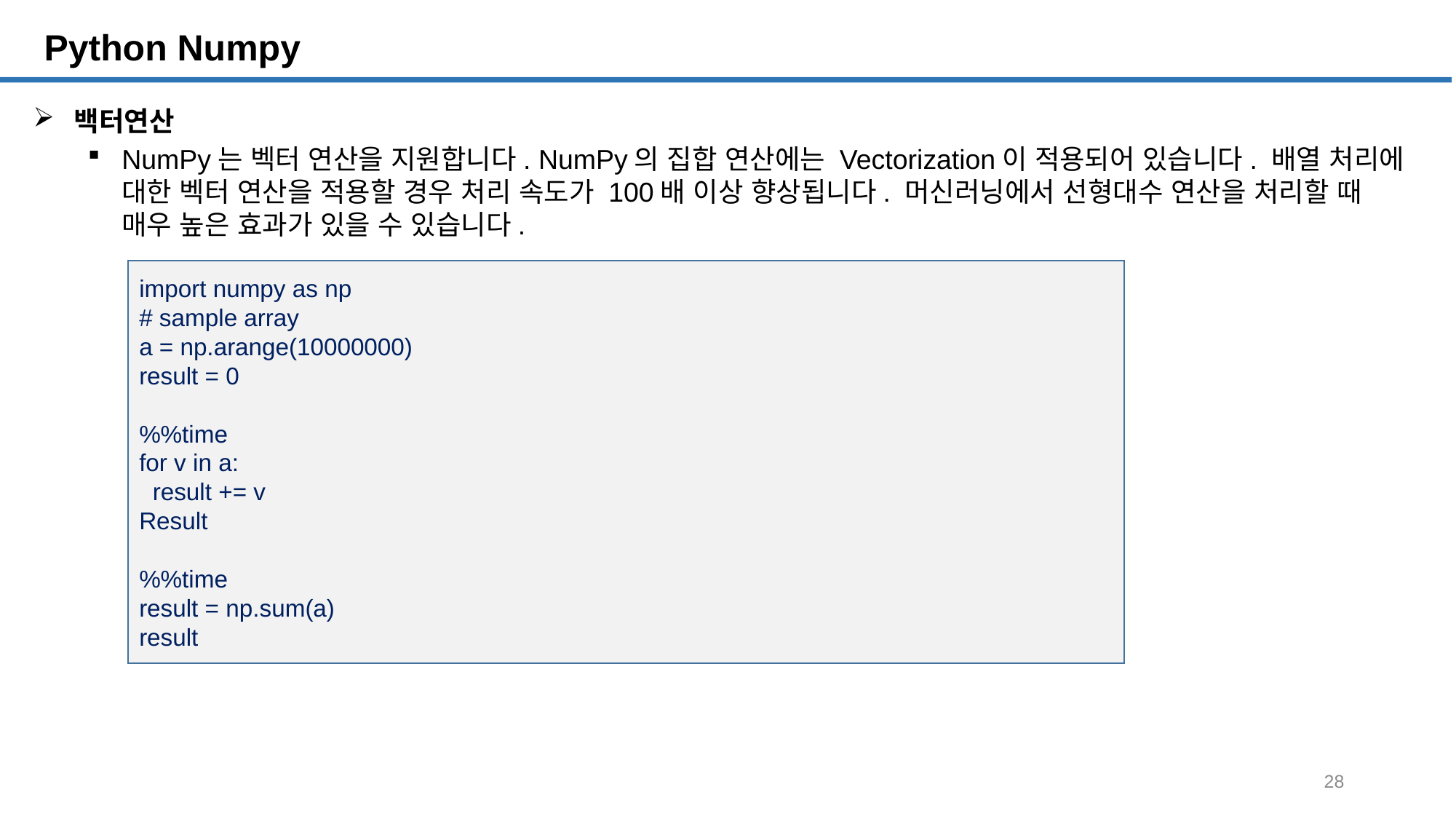

SQL 튜닝 개요
# Python Numpy

백터연산
NumPy는 벡터 연산을 지원합니다. NumPy의 집합 연산에는 Vectorization이 적용되어 있습니다. 배열 처리에 대한 벡터 연산을 적용할 경우 처리 속도가 100배 이상 향상됩니다. 머신러닝에서 선형대수 연산을 처리할 때 매우 높은 효과가 있을 수 있습니다.
import numpy as np
# sample array
a = np.arange(10000000)
result = 0

%%time
for v in a:
  result += v
Result

%%time
result = np.sum(a)
result
28